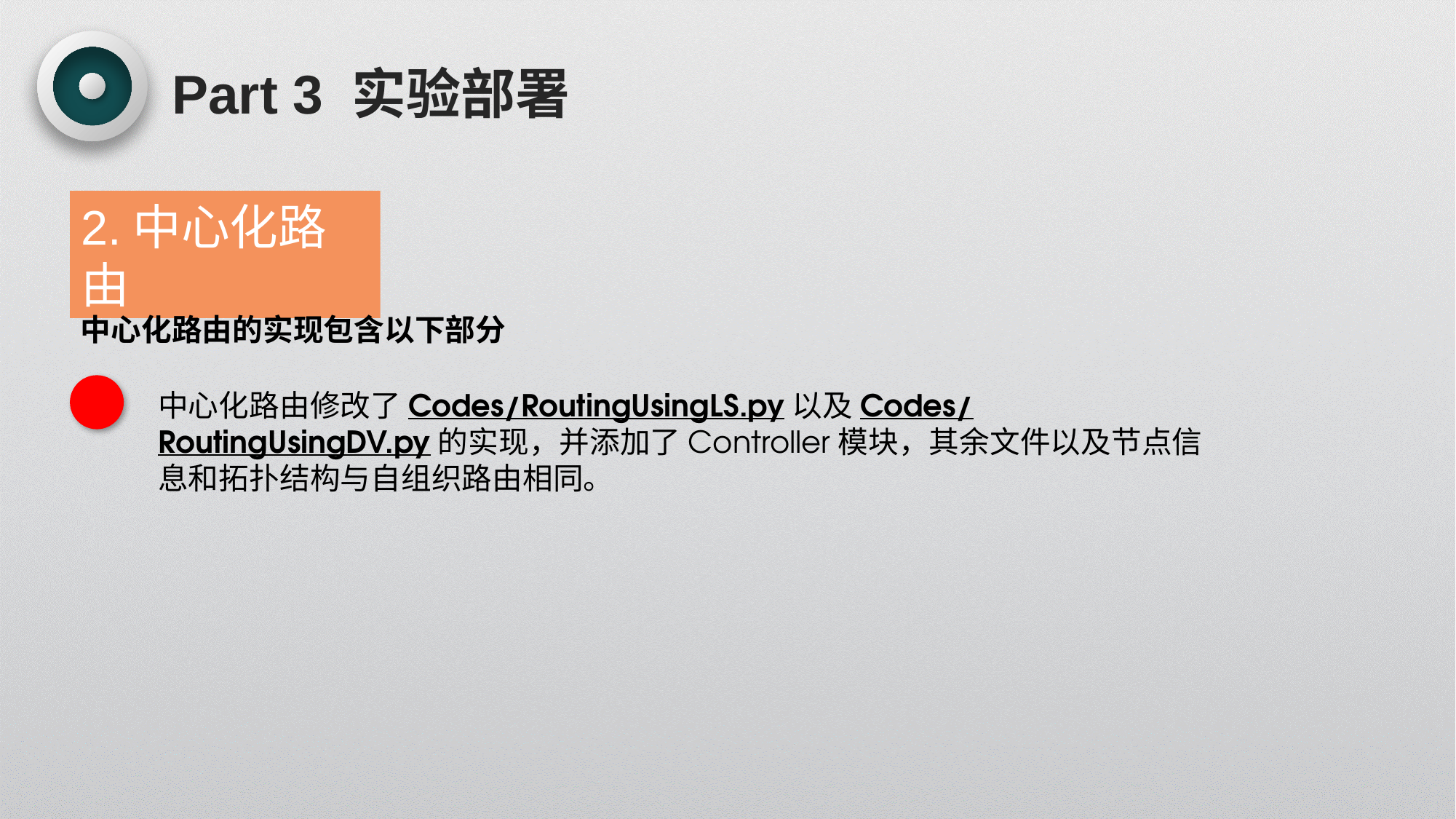

Part 3 实验部署
2.中心化路由
中心化路由的实现包含以下部分

中心化路由修改了Codes/RoutingUsingLS.py以及Codes/RoutingUsingDV.py的实现，并添加了Controller模块，其余文件以及节点信息和拓扑结构与自组织路由相同。